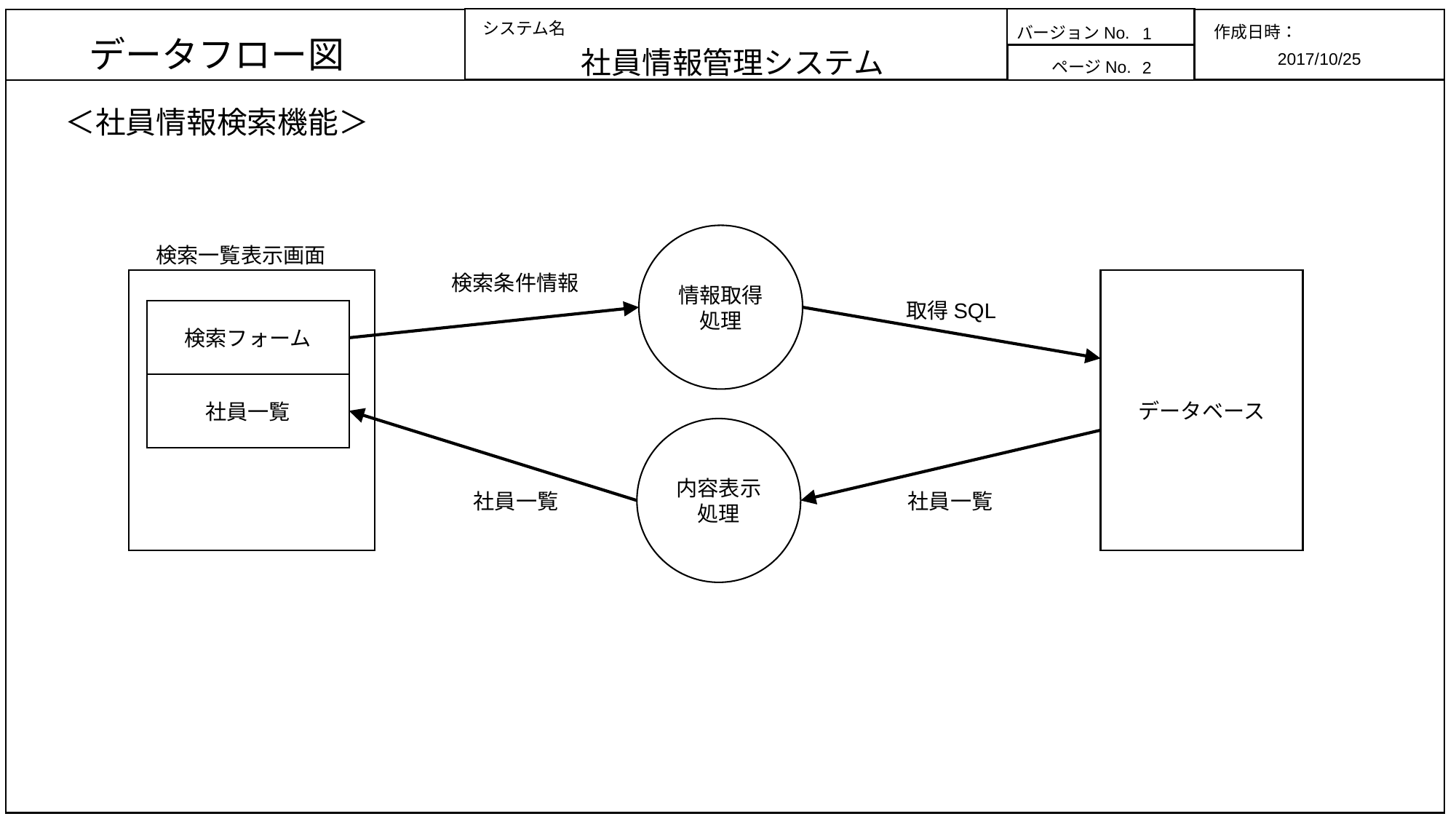

システム名
作成日時：
バージョンNo.
1
データフロー図
社員情報管理システム
2017/10/25
ページNo.
2
＜社員情報検索機能＞
情報取得処理
検索一覧表示画面

検索フォーム
社員一覧
検索条件情報
データベース
取得SQL
内容表示
処理
社員一覧
社員一覧